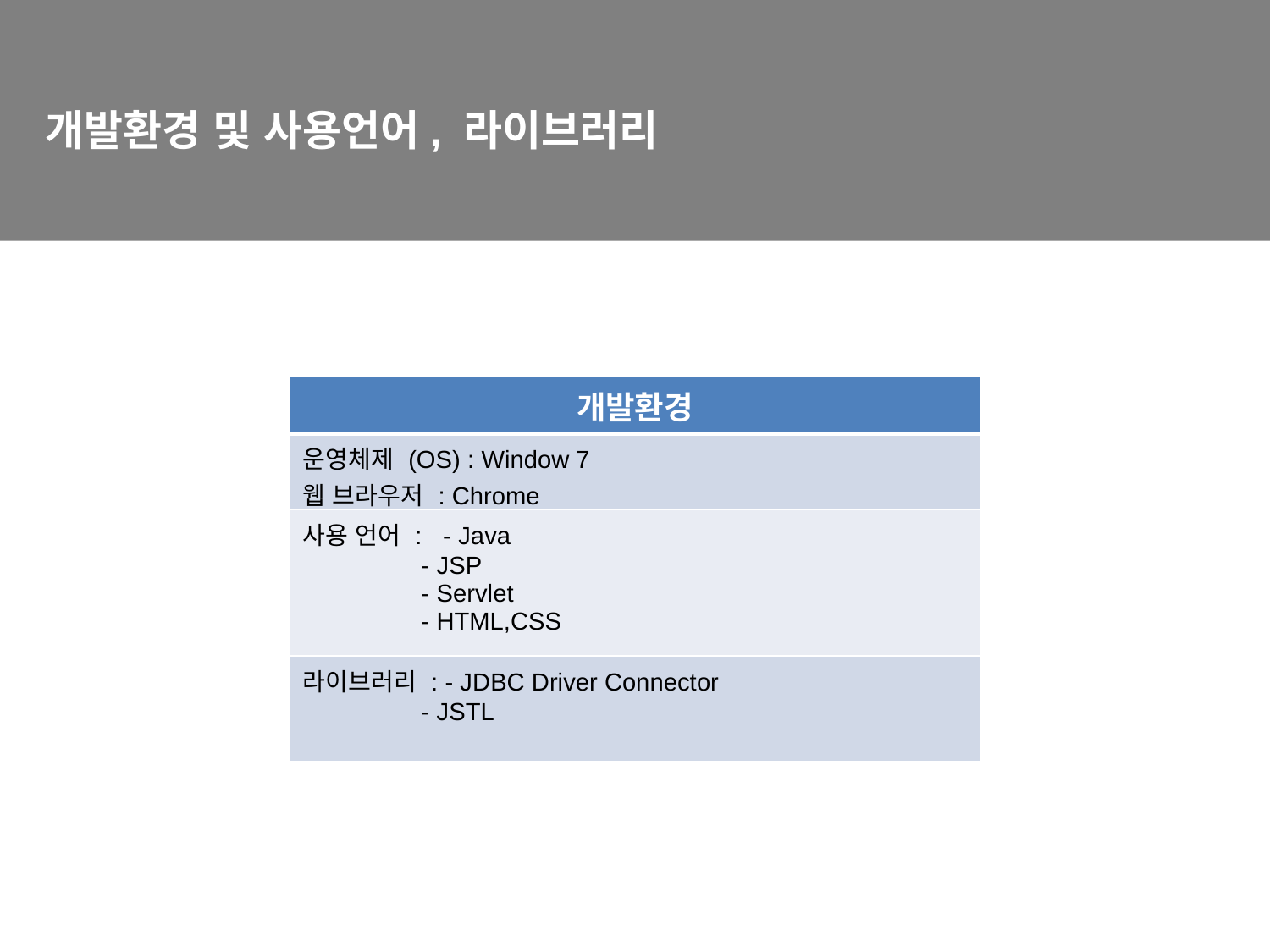

개발환경 및 사용언어, 라이브러리

| 개발환경 |
| --- |
| 운영체제 (OS) : Window 7 웹 브라우저 : Chrome |
| 사용 언어 : - Java - JSP - Servlet - HTML,CSS |
| 라이브러리 : - JDBC Driver Connector - JSTL |